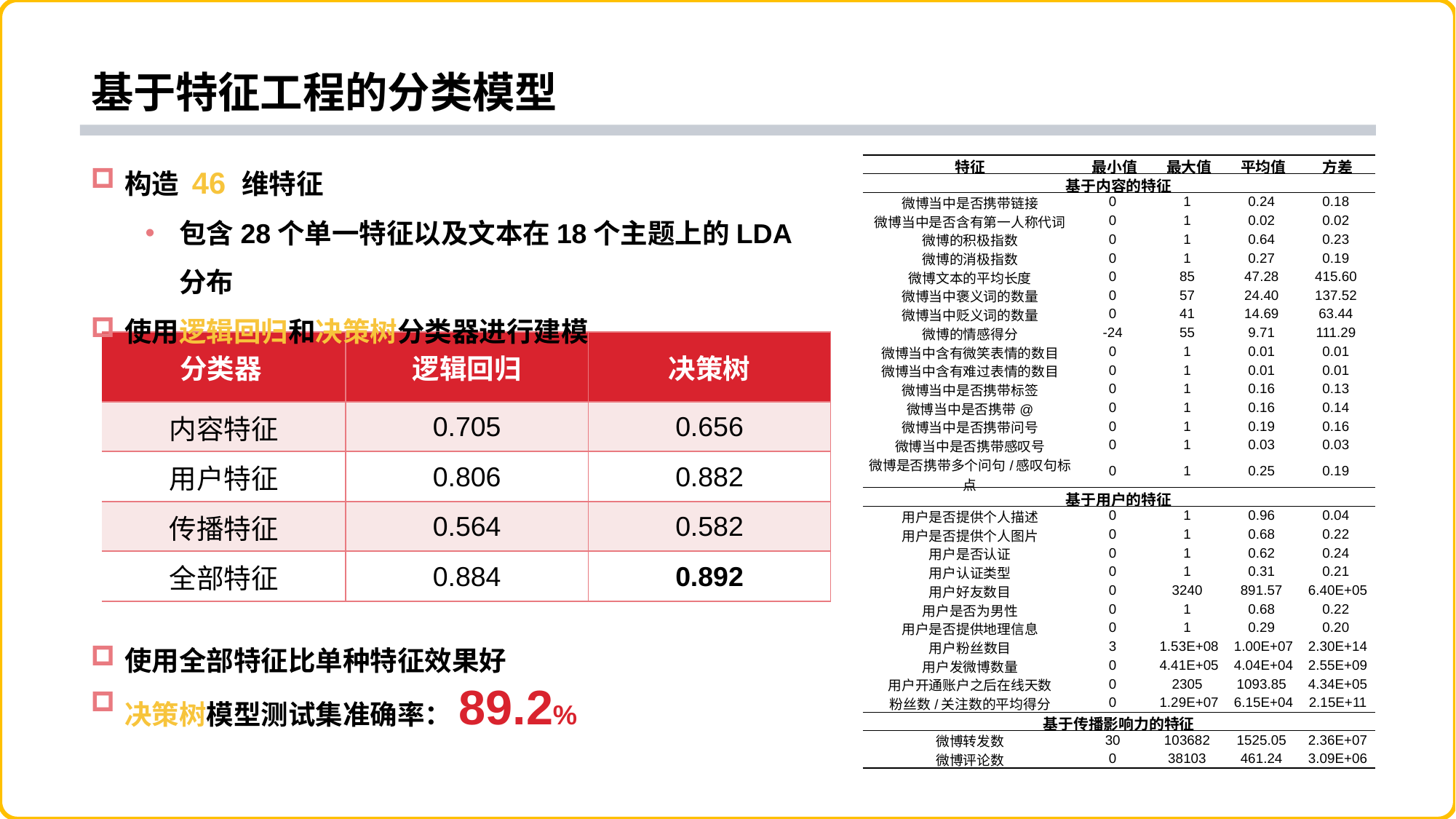

# 基于特征工程的分类模型
构造 46 维特征
包含28个单一特征以及文本在18个主题上的LDA分布
使用逻辑回归和决策树分类器进行建模
| 特征 | 最小值 | 最大值 | 平均值 | 方差 |
| --- | --- | --- | --- | --- |
| 基于内容的特征 |  |  |  |  |
| 微博当中是否携带链接 | 0 | 1 | 0.24 | 0.18 |
| 微博当中是否含有第一人称代词 | 0 | 1 | 0.02 | 0.02 |
| 微博的积极指数 | 0 | 1 | 0.64 | 0.23 |
| 微博的消极指数 | 0 | 1 | 0.27 | 0.19 |
| 微博文本的平均长度 | 0 | 85 | 47.28 | 415.60 |
| 微博当中褒义词的数量 | 0 | 57 | 24.40 | 137.52 |
| 微博当中贬义词的数量 | 0 | 41 | 14.69 | 63.44 |
| 微博的情感得分 | -24 | 55 | 9.71 | 111.29 |
| 微博当中含有微笑表情的数目 | 0 | 1 | 0.01 | 0.01 |
| 微博当中含有难过表情的数目 | 0 | 1 | 0.01 | 0.01 |
| 微博当中是否携带标签 | 0 | 1 | 0.16 | 0.13 |
| 微博当中是否携带@ | 0 | 1 | 0.16 | 0.14 |
| 微博当中是否携带问号 | 0 | 1 | 0.19 | 0.16 |
| 微博当中是否携带感叹号 | 0 | 1 | 0.03 | 0.03 |
| 微博是否携带多个问句/感叹句标点 | 0 | 1 | 0.25 | 0.19 |
| 基于用户的特征 |  |  |  |  |
| 用户是否提供个人描述 | 0 | 1 | 0.96 | 0.04 |
| 用户是否提供个人图片 | 0 | 1 | 0.68 | 0.22 |
| 用户是否认证 | 0 | 1 | 0.62 | 0.24 |
| 用户认证类型 | 0 | 1 | 0.31 | 0.21 |
| 用户好友数目 | 0 | 3240 | 891.57 | 6.40E+05 |
| 用户是否为男性 | 0 | 1 | 0.68 | 0.22 |
| 用户是否提供地理信息 | 0 | 1 | 0.29 | 0.20 |
| 用户粉丝数目 | 3 | 1.53E+08 | 1.00E+07 | 2.30E+14 |
| 用户发微博数量 | 0 | 4.41E+05 | 4.04E+04 | 2.55E+09 |
| 用户开通账户之后在线天数 | 0 | 2305 | 1093.85 | 4.34E+05 |
| 粉丝数/关注数的平均得分 | 0 | 1.29E+07 | 6.15E+04 | 2.15E+11 |
| 基于传播影响力的特征 |  |  |  |  |
| 微博转发数 | 30 | 103682 | 1525.05 | 2.36E+07 |
| 微博评论数 | 0 | 38103 | 461.24 | 3.09E+06 |
| 分类器 | 逻辑回归 | 决策树 |
| --- | --- | --- |
| 内容特征 | 0.705 | 0.656 |
| 用户特征 | 0.806 | 0.882 |
| 传播特征 | 0.564 | 0.582 |
| 全部特征 | 0.884 | 0.892 |
使用全部特征比单种特征效果好
决策树模型测试集准确率：89.2%